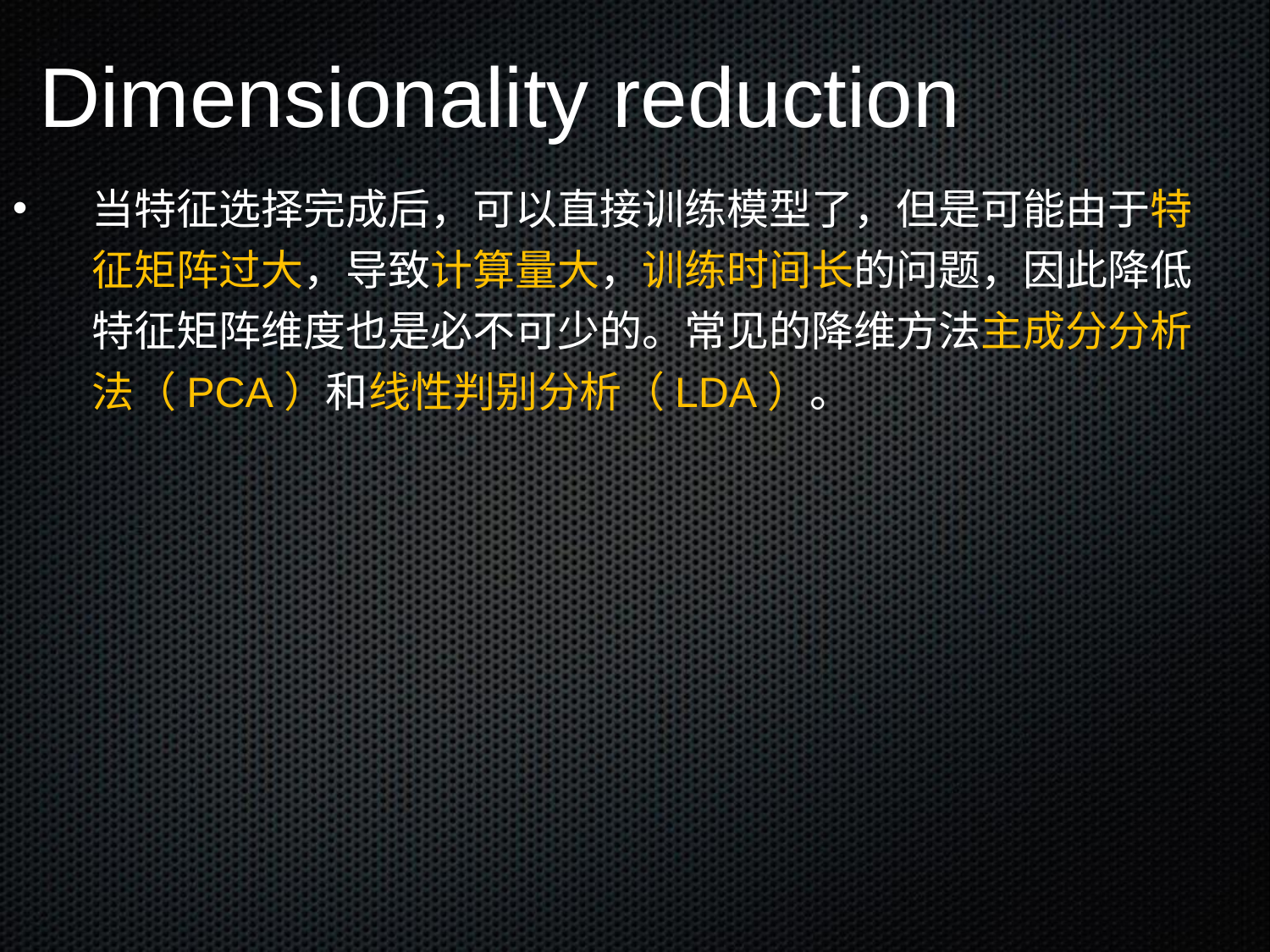

Dimensionality reduction
当特征选择完成后，可以直接训练模型了，但是可能由于特征矩阵过大，导致计算量大，训练时间长的问题，因此降低特征矩阵维度也是必不可少的。常见的降维方法主成分分析法（PCA）和线性判别分析（LDA）。